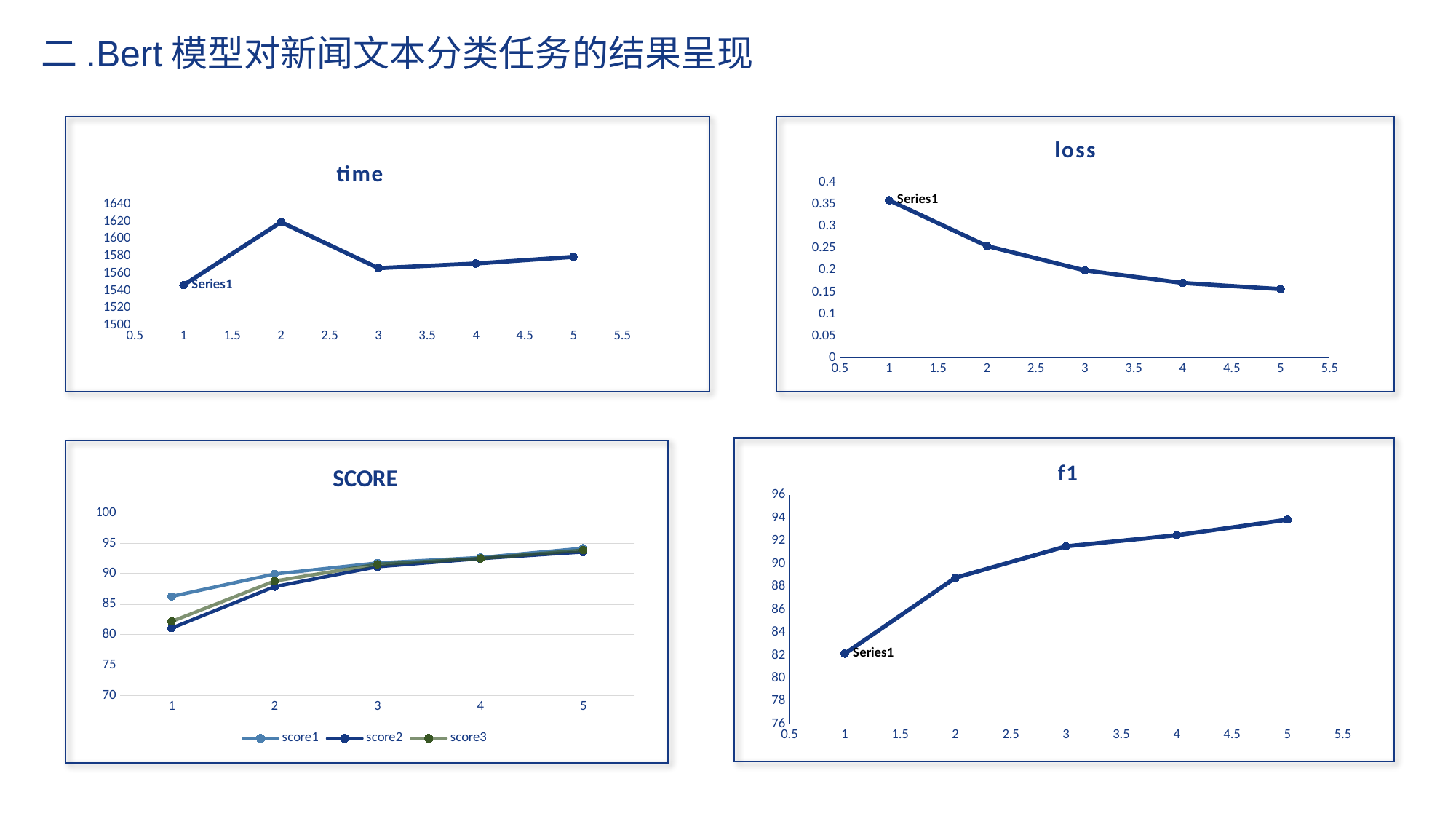

二.Bert模型对新闻文本分类任务的结果呈现

### Chart: loss

| Category | loss |
|---|---|

### Chart: time

| Category | time |
|---|---|

### Chart: f1

| Category | f1 |
|---|---|

### Chart: SCORE

| Category | score1 | score2 | score3 |
|---|---|---|---|
| 1 | 86.27 | 81.06 | 82.15 |
| 2 | 89.95 | 87.87 | 88.79 |
| 3 | 91.76 | 91.15 | 91.54 |
| 4 | 92.66 | 92.48 | 92.51 |
| 5 | 94.18 | 93.58 | 93.87 |